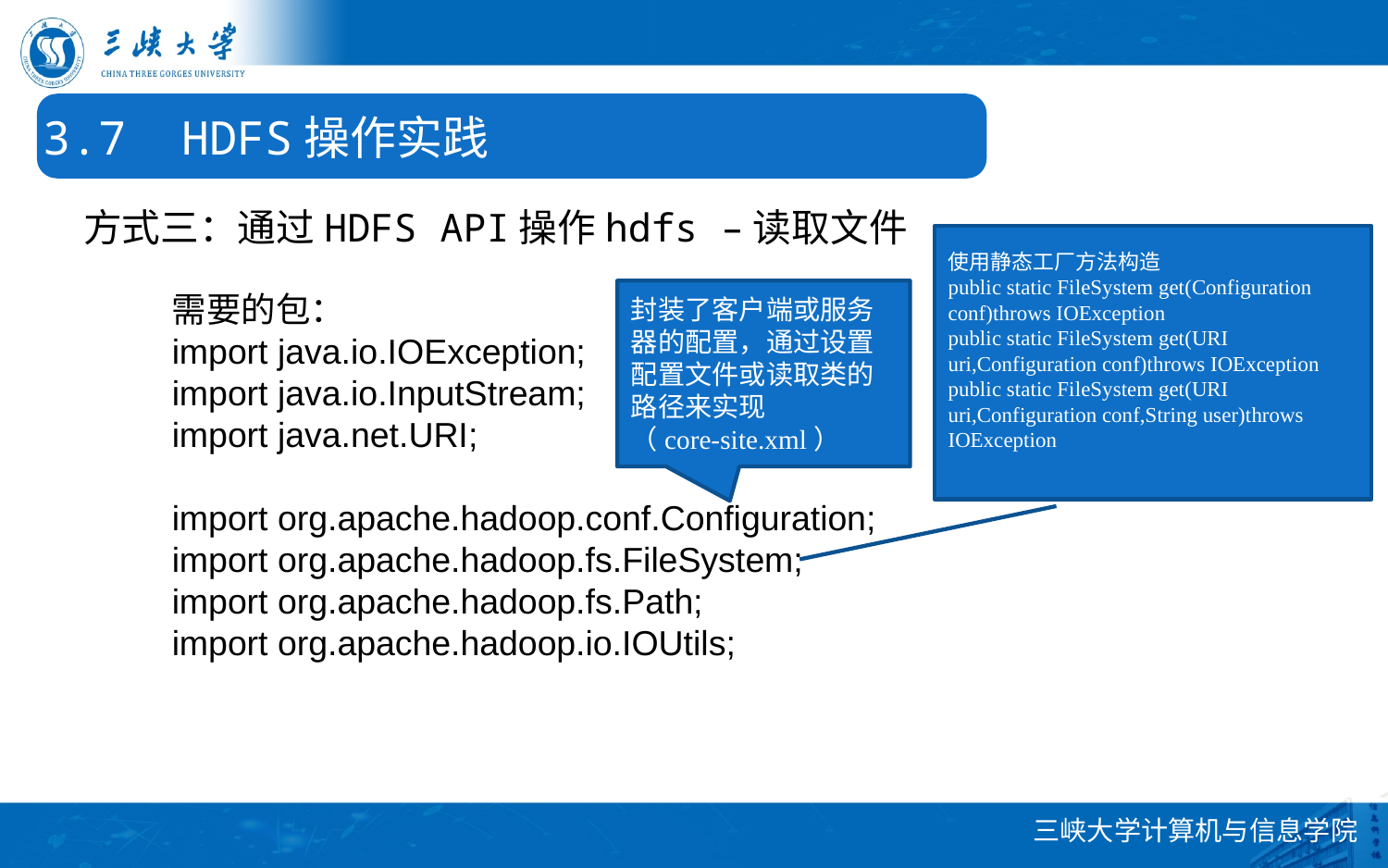

3.7	HDFS操作实践
方式三：通过HDFS API操作hdfs –读取文件
使用静态工厂方法构造
public static FileSystem get(Configuration conf)throws IOException
public static FileSystem get(URI uri,Configuration conf)throws IOException
public static FileSystem get(URI uri,Configuration conf,String user)throws IOException

需要的包：
import java.io.IOException;
import java.io.InputStream;
import java.net.URI;

import org.apache.hadoop.conf.Configuration;
import org.apache.hadoop.fs.FileSystem;
import org.apache.hadoop.fs.Path;
import org.apache.hadoop.io.IOUtils;
封装了客户端或服务器的配置，通过设置配置文件或读取类的路径来实现
（core-site.xml）